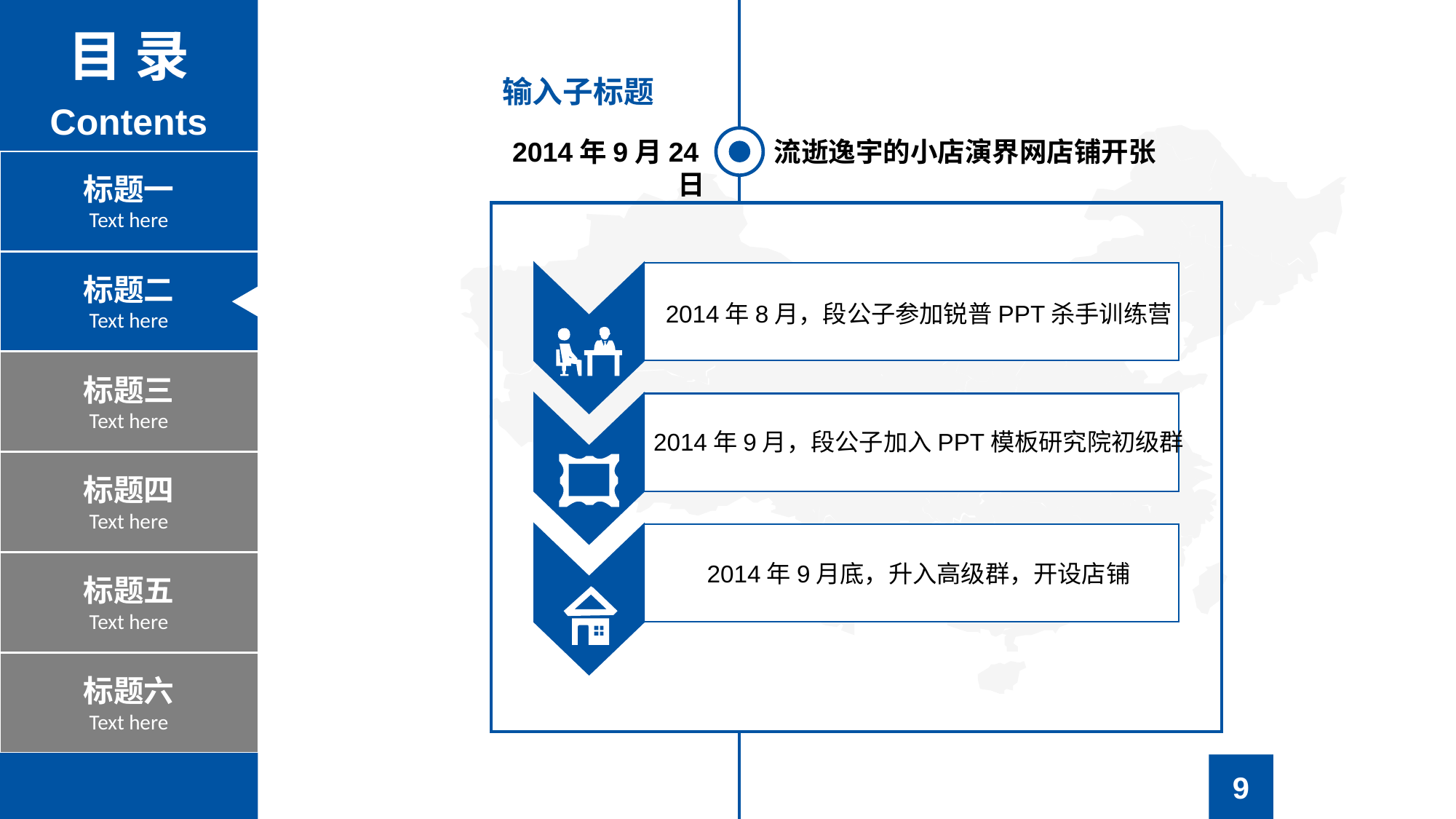

目 录
Contents
输入子标题

2014年9月24日
流逝逸宇的小店演界网店铺开张
标题一
Text here

标题二
Text here

2014年8月，段公子参加锐普PPT杀手训练营

标题三
Text here

2014年9月，段公子加入PPT模板研究院初级群
标题四
Text here

2014年9月底，升入高级群，开设店铺
标题五
Text here
标题六
Text here
9